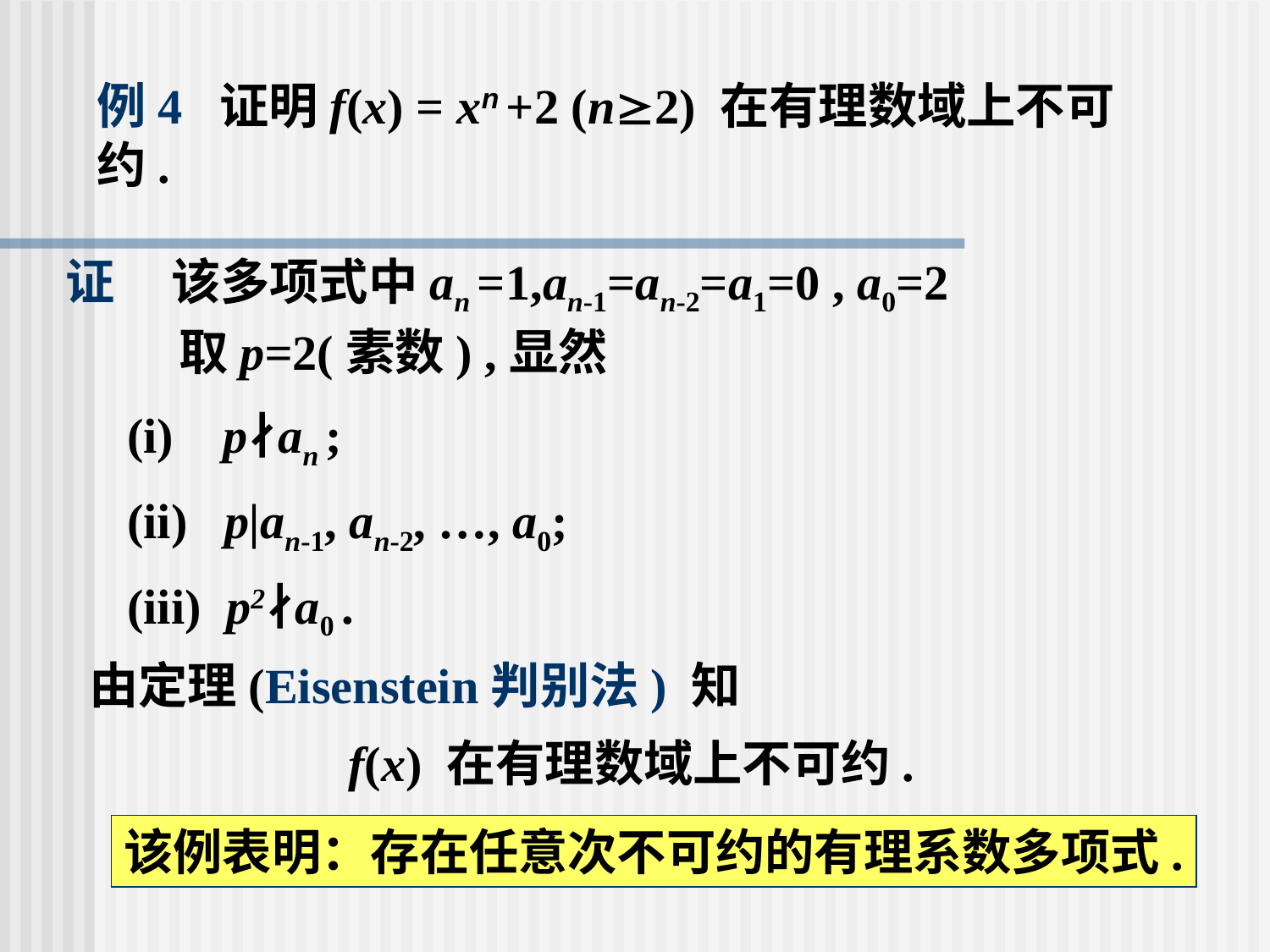

# 例4  证明f(x) = xn +2 (n≥2) 在有理数域上不可约.
证     该多项式中an =1,an-1=an-2=a1=0 , a0=2
         取p=2(素数) ,显然
     (i)    p∤an ;
     (ii)   p|an-1, an-2, …, a0;
     (iii)  p2∤a0 .
 由定理(Eisenstein判别法) 知
                       f(x) 在有理数域上不可约.
该例表明：存在任意次不可约的有理系数多项式.